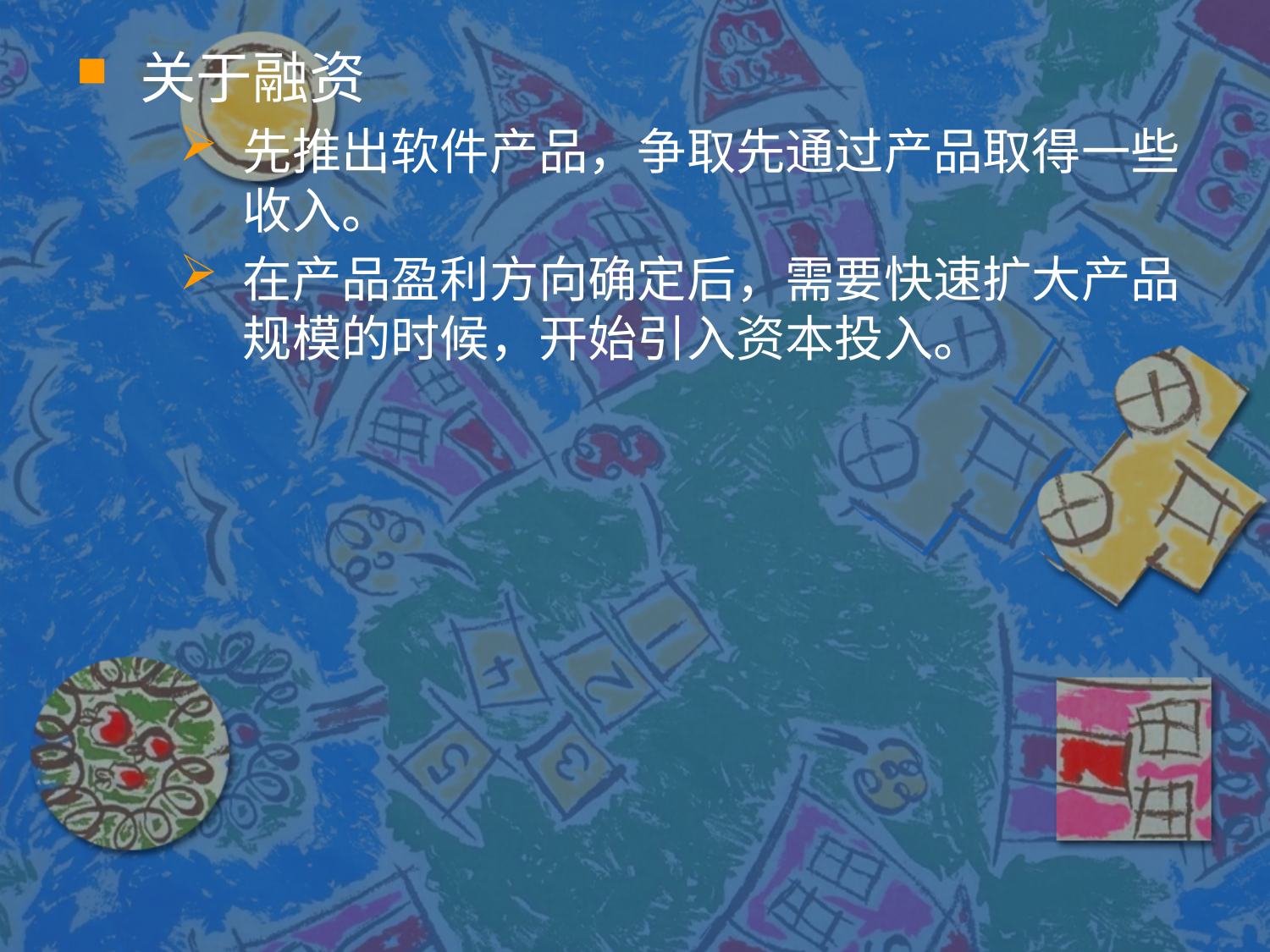

关于融资
先推出软件产品，争取先通过产品取得一些收入。
在产品盈利方向确定后，需要快速扩大产品规模的时候，开始引入资本投入。